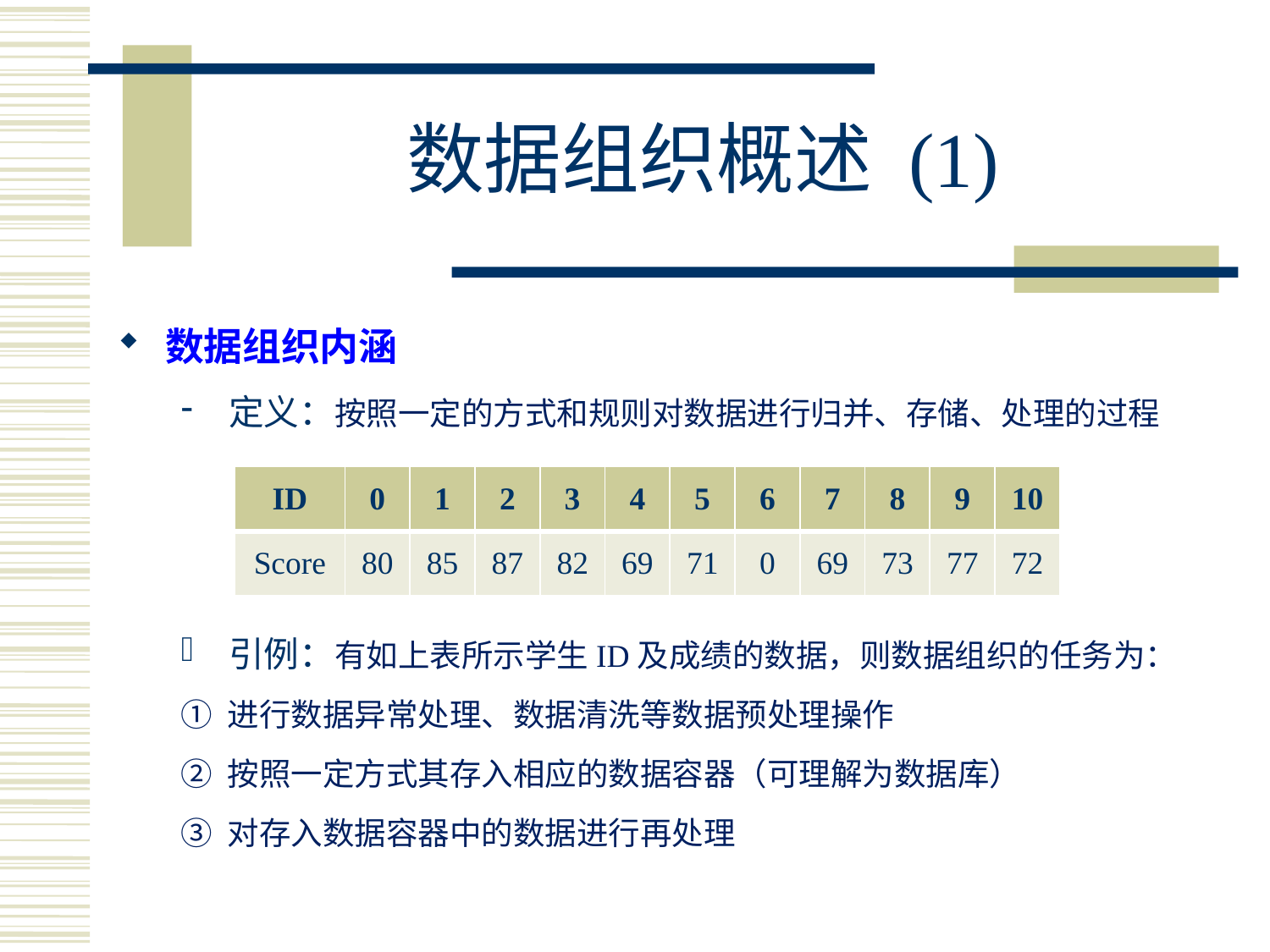

# 数据组织概述 (1)
数据组织内涵
定义：按照一定的方式和规则对数据进行归并、存储、处理的过程

引例：有如上表所示学生ID及成绩的数据，则数据组织的任务为：
① 进行数据异常处理、数据清洗等数据预处理操作
② 按照一定方式其存入相应的数据容器（可理解为数据库）
③ 对存入数据容器中的数据进行再处理
| ID | 0 | 1 | 2 | 3 | 4 | 5 | 6 | 7 | 8 | 9 | 10 |
| --- | --- | --- | --- | --- | --- | --- | --- | --- | --- | --- | --- |
| Score | 80 | 85 | 87 | 82 | 69 | 71 | 0 | 69 | 73 | 77 | 72 |